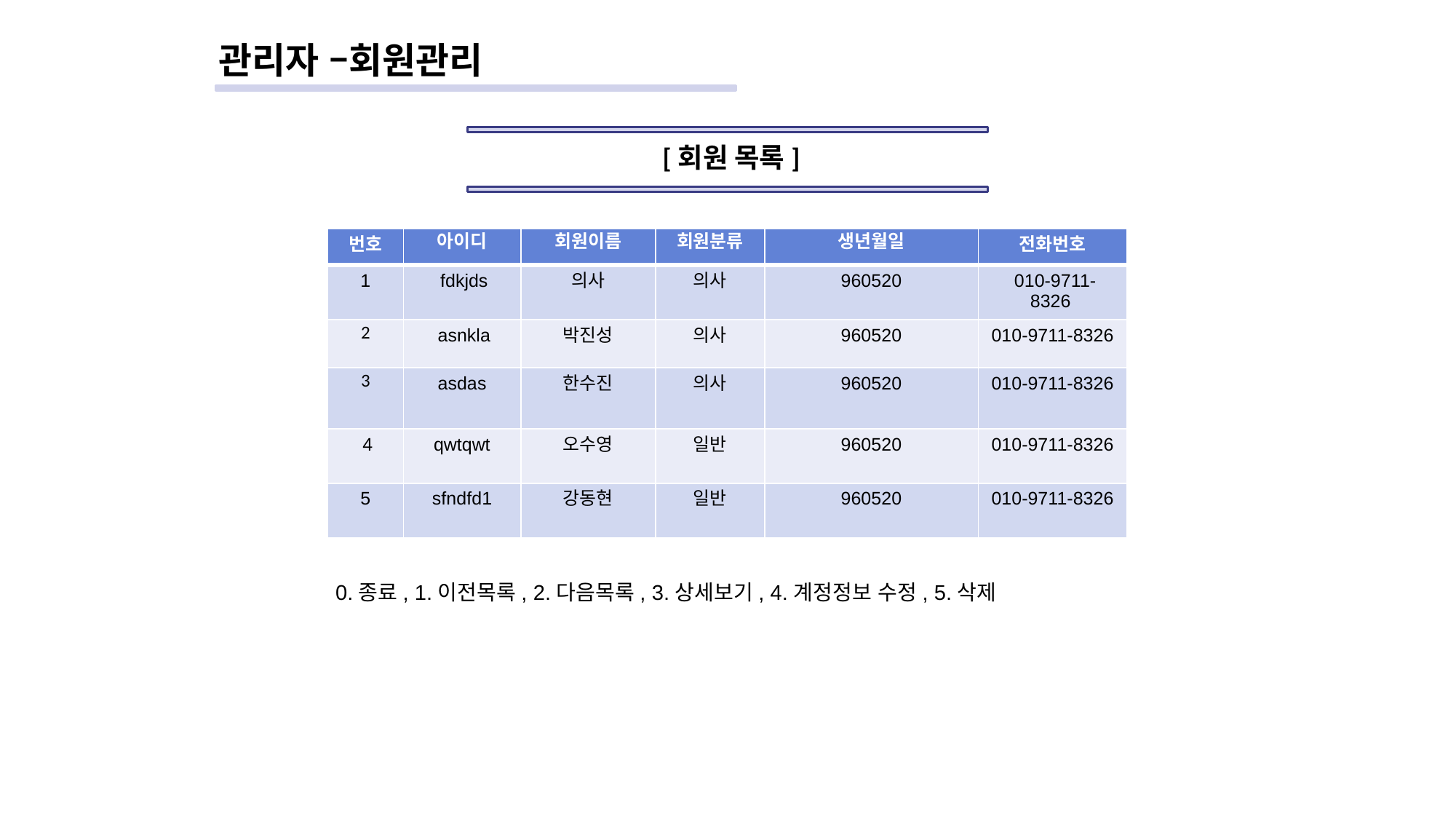

# 관리자 –회원관리

[회원 목록]

| 번호 | 아이디 | 회원이름 | 회원분류 | 생년월일 | 전화번호 |
| --- | --- | --- | --- | --- | --- |
| 1 | fdkjds | 의사 | 의사 | 960520 | 010-9711-8326 |
| 2 | asnkla | 박진성 | 의사 | 960520 | 010-9711-8326 |
| 3 | asdas | 한수진 | 의사 | 960520 | 010-9711-8326 |
| 4 | qwtqwt | 오수영 | 일반 | 960520 | 010-9711-8326 |
| 5 | sfndfd1 | 강동현 | 일반 | 960520 | 010-9711-8326 |
전체 회원 목록
회원 검색
회원 수정
회원 삭제
나가기
0.종료, 1.이전목록, 2.다음목록, 3.상세보기, 4.계정정보 수정, 5.삭제